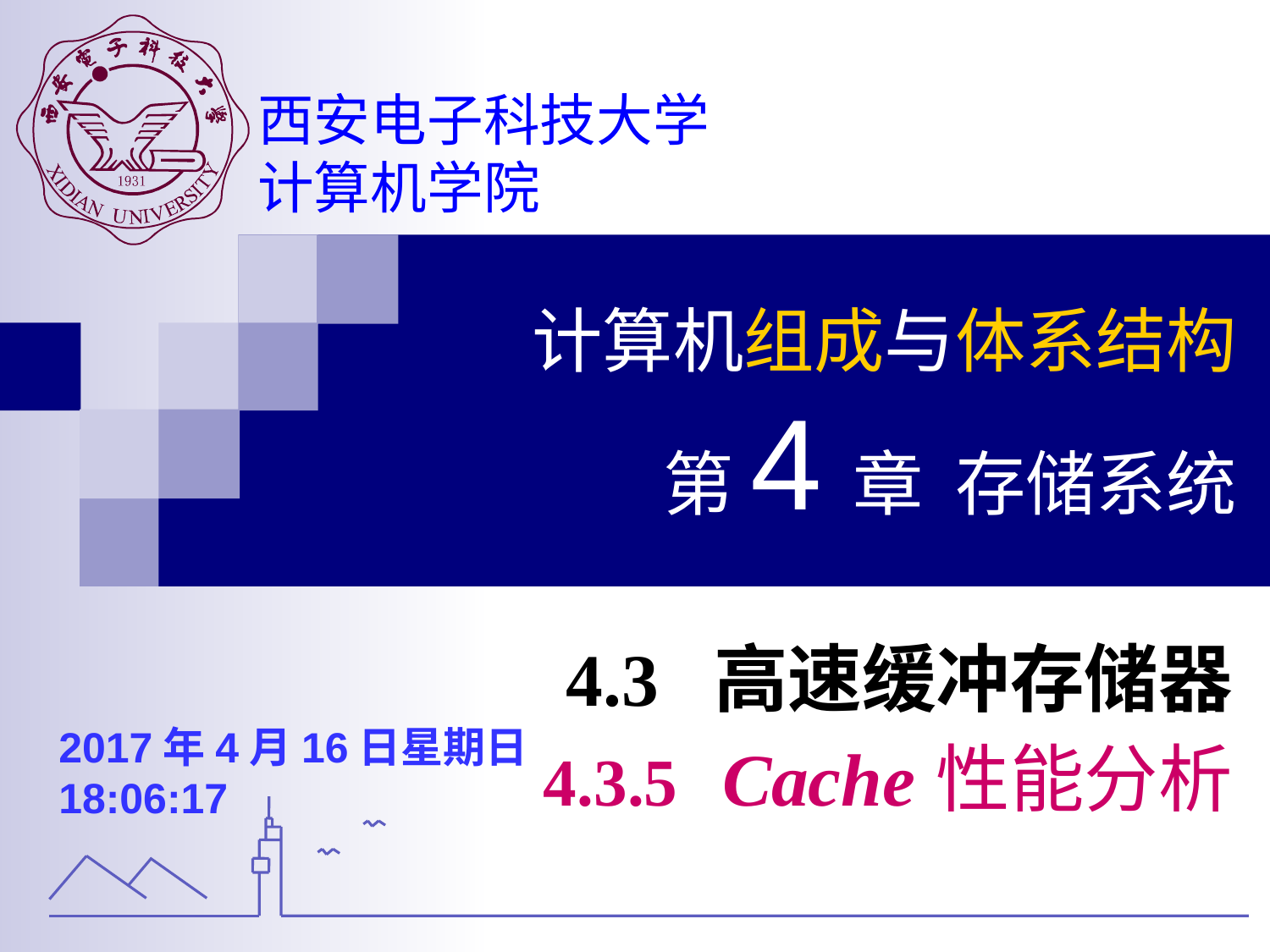

计算机组成与体系结构
第4章  存储系统
4.3  高速缓冲存储器
4.3.5 Cache 性能分析